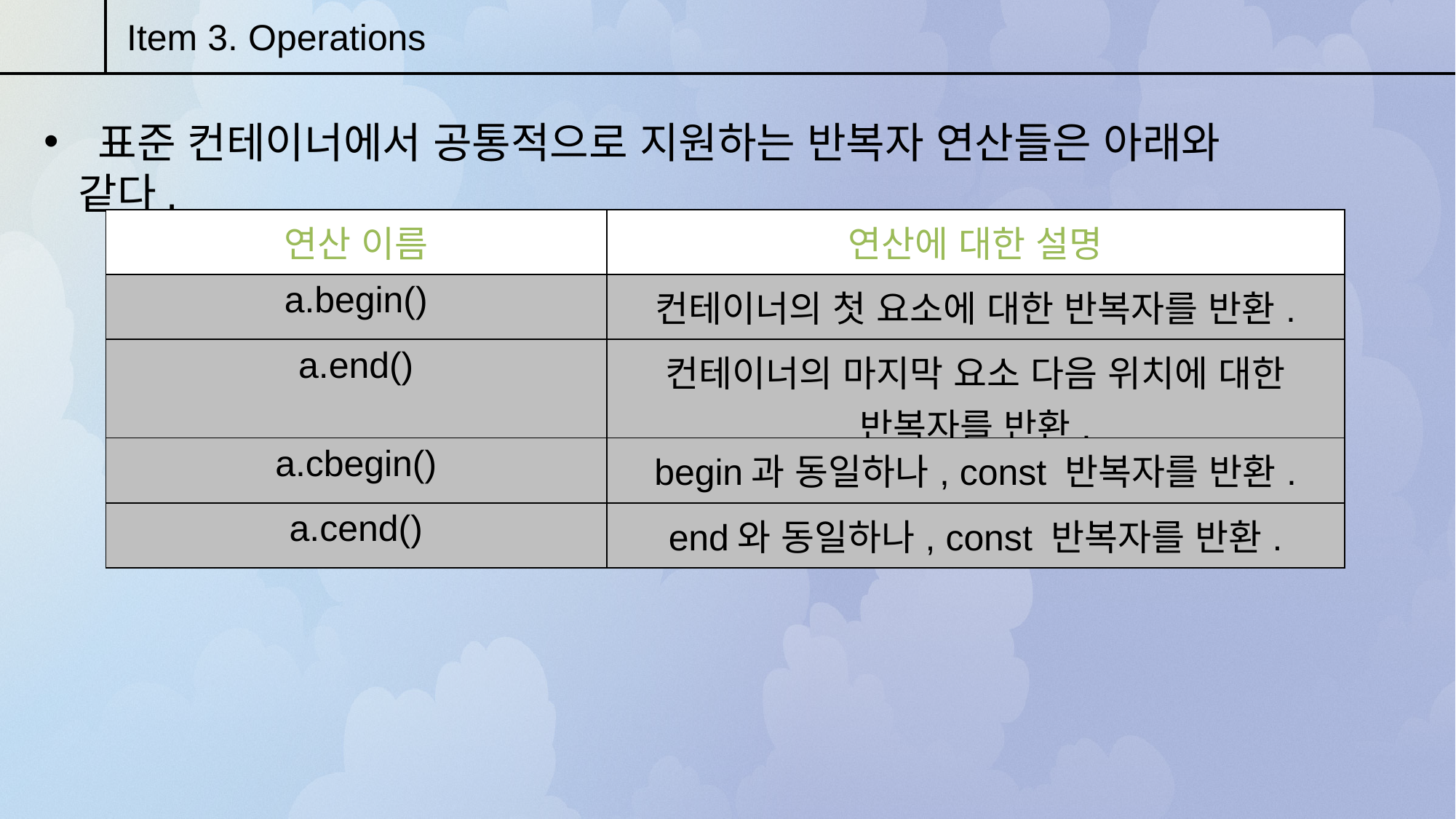

Item 3. Operations
 표준 컨테이너에서 공통적으로 지원하는 반복자 연산들은 아래와 같다.
| 연산 이름 | 연산에 대한 설명 |
| --- | --- |
| a.begin() | 컨테이너의 첫 요소에 대한 반복자를 반환. |
| a.end() | 컨테이너의 마지막 요소 다음 위치에 대한 반복자를 반환. |
| a.cbegin() | begin과 동일하나, const 반복자를 반환. |
| a.cend() | end와 동일하나, const 반복자를 반환. |